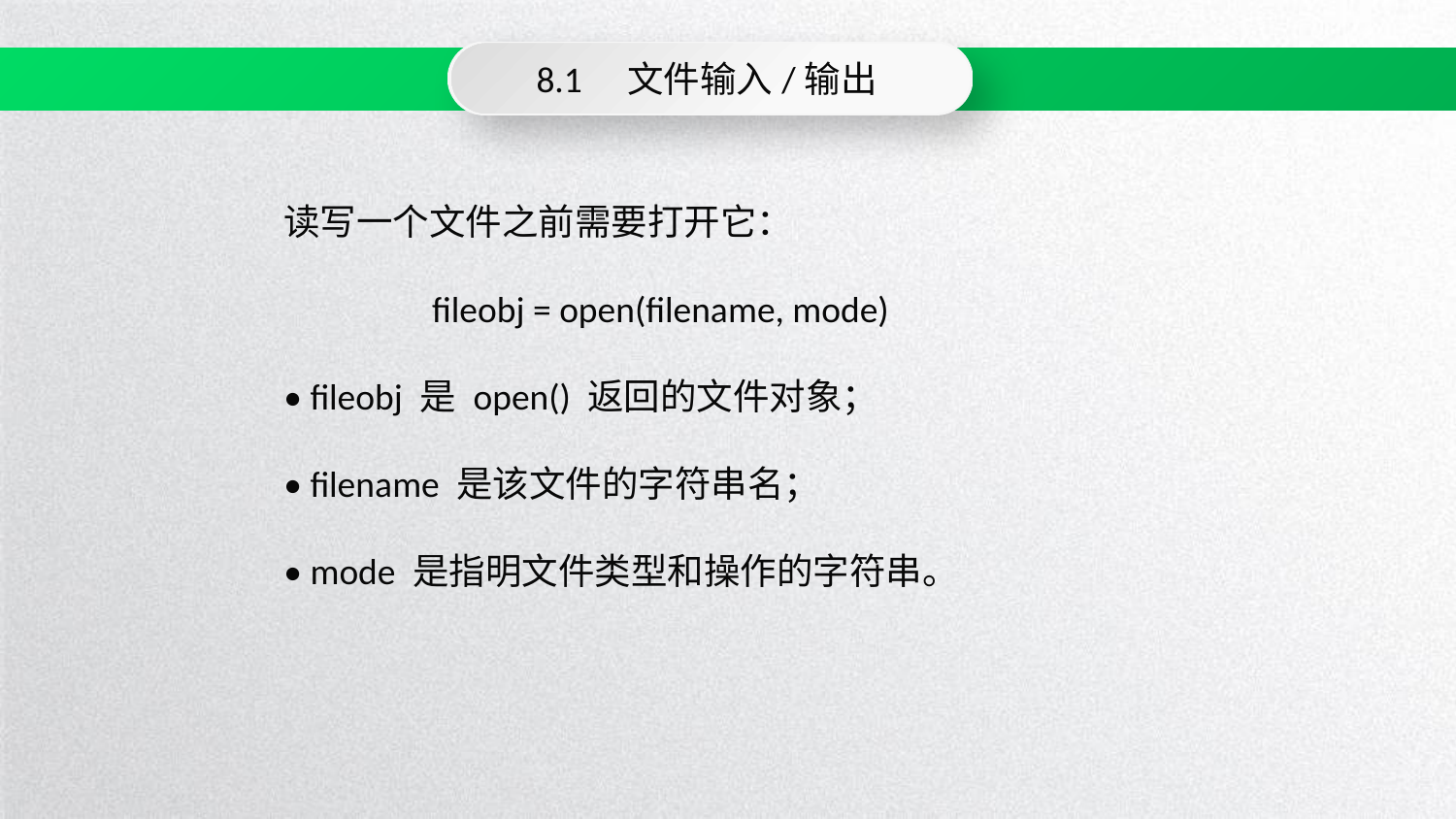

8.1　文件输入/输出
读写一个文件之前需要打开它：

                  fileobj = open(filename, mode)

• fileobj 是 open() 返回的文件对象；

• filename 是该文件的字符串名；

• mode 是指明文件类型和操作的字符串。